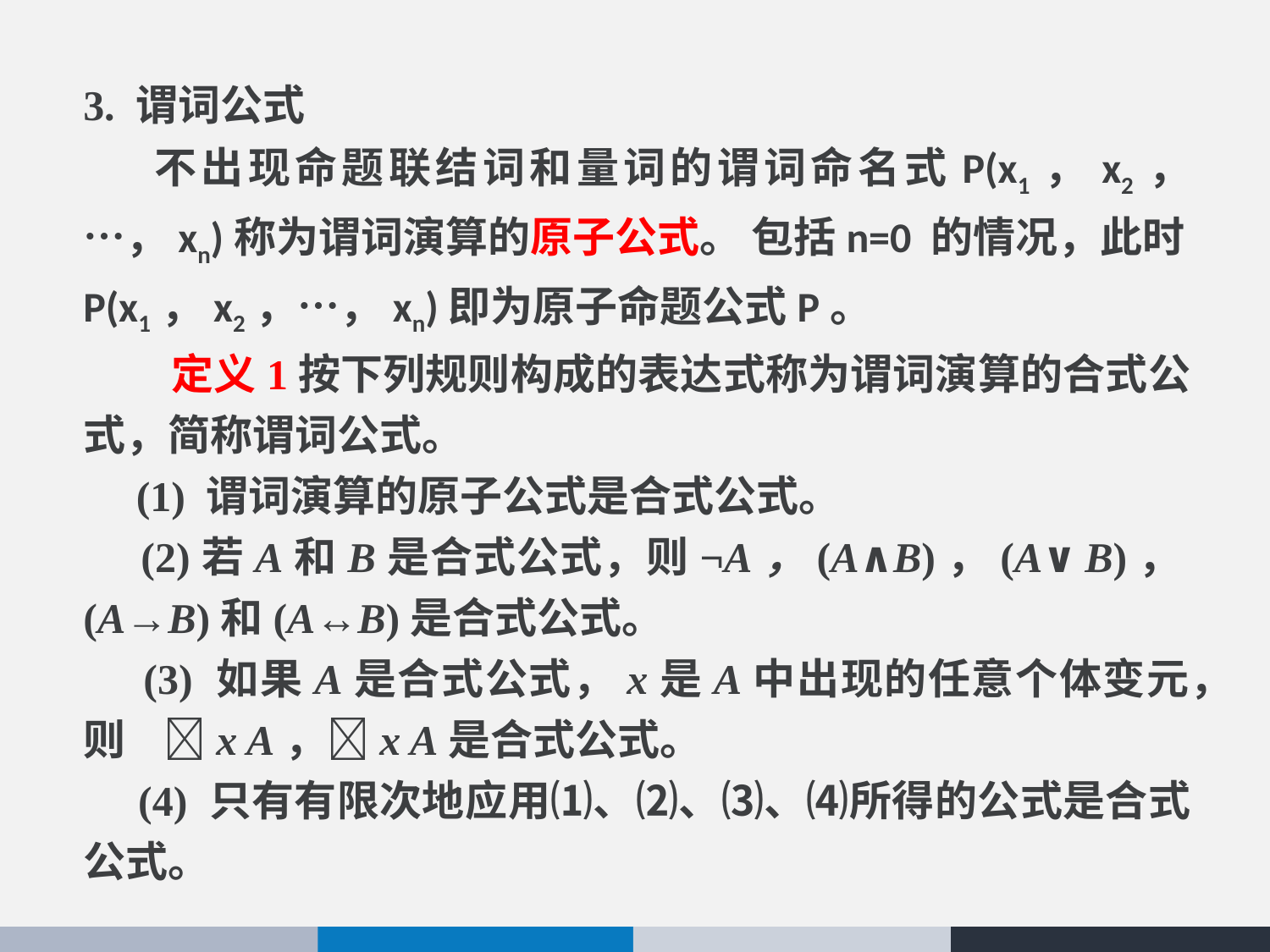

3. 谓词公式
    不出现命题联结词和量词的谓词命名式P(x1，x2，…，xn)称为谓词演算的原子公式。 包括n=0 的情况，此时P(x1，x2，…，xn)即为原子命题公式P。
        定义1按下列规则构成的表达式称为谓词演算的合式公式，简称谓词公式。
     (1) 谓词演算的原子公式是合式公式。
     (2)若A和B是合式公式，则¬A，(A∧B)，(A∨B)，(A→B)和(A↔B)是合式公式。
     (3) 如果A是合式公式，x是A中出现的任意个体变元，则    ∀x A，∃x A是合式公式。
     (4) 只有有限次地应用⑴、⑵、⑶、⑷所得的公式是合式公式。